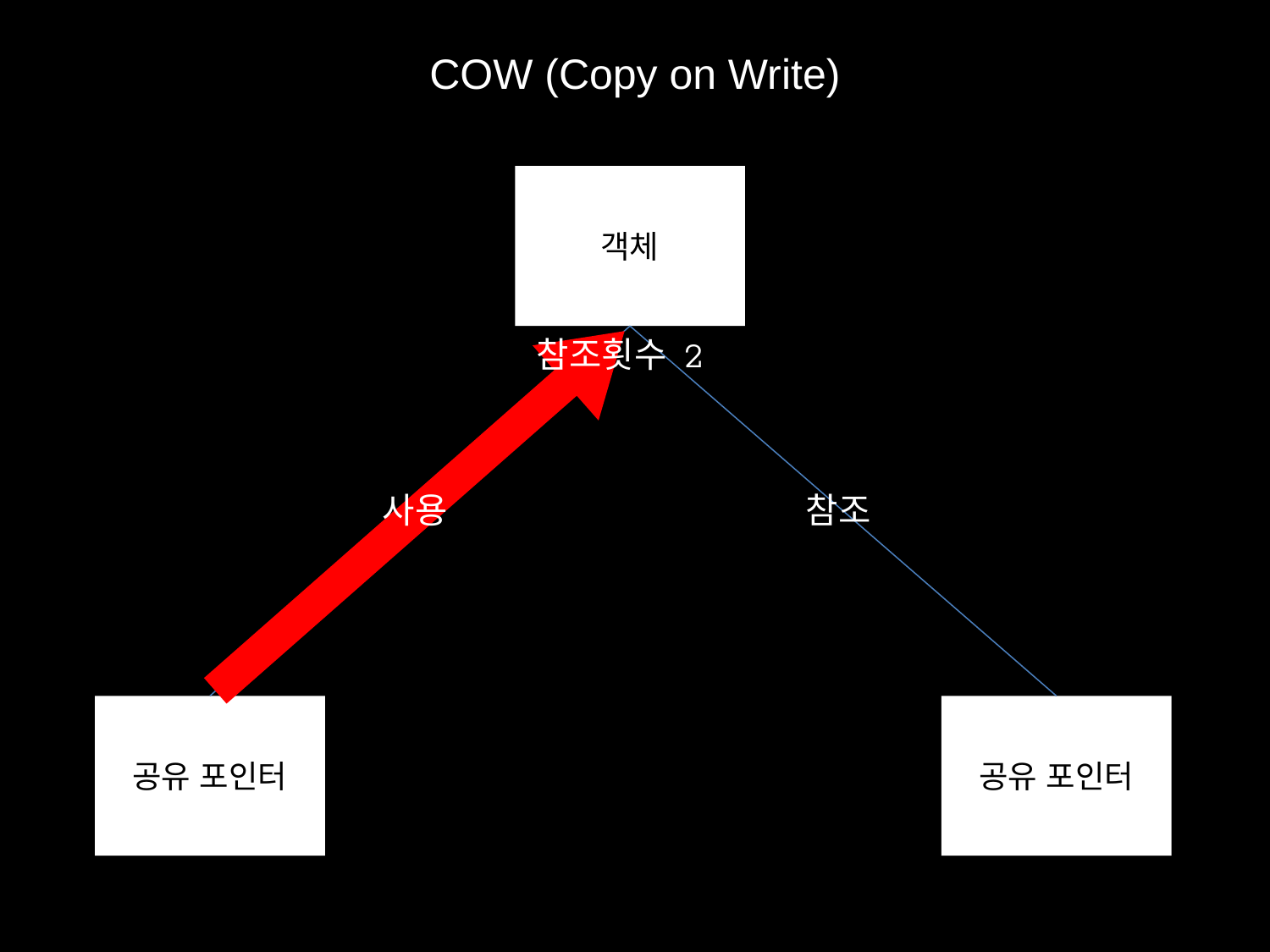

# COW (Copy on Write)
객체
참조횟수 2

참조
사용
공유 포인터
공유 포인터